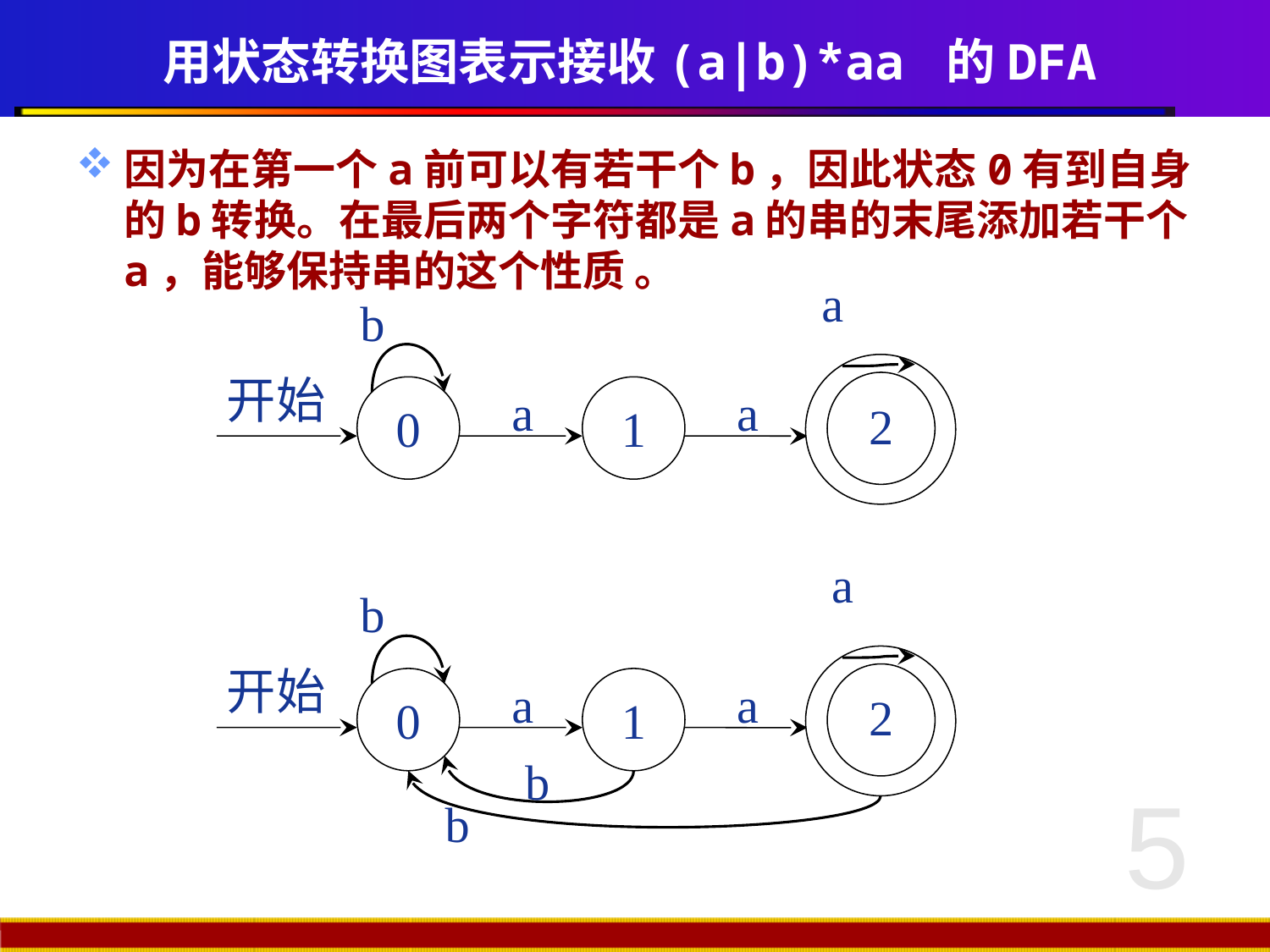

# 用状态转换图表示接收(a|b)*aa 的DFA
因为在第一个a前可以有若干个b，因此状态0有到自身的b转换。在最后两个字符都是a的串的末尾添加若干个a，能够保持串的这个性质 。
a
b

开始
2
a
a
0
1

a
b

开始
2
a
a
0
1

b
b
5